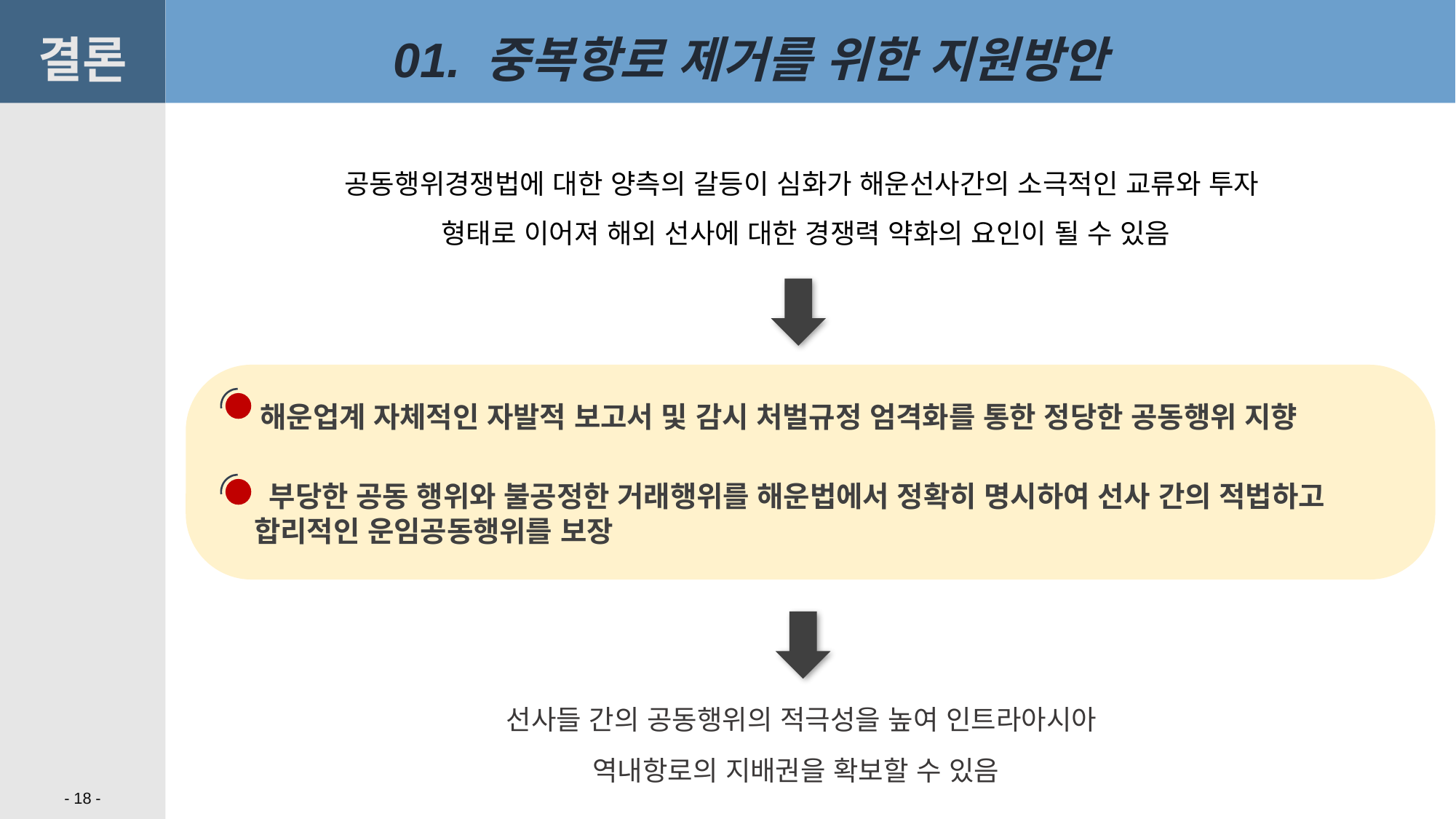

결론
01. 중복항로 제거를 위한 지원방안
결론
공동행위경쟁법에 대한 양측의 갈등이 심화가 해운선사간의 소극적인 교류와 투자
형태로 이어져 해외 선사에 대한 경쟁력 약화의 요인이 될 수 있음

해운업계 자체적인 자발적 보고서 및 감시 처벌규정 엄격화를 통한 정당한 공동행위 지향
 부당한 공동 행위와 불공정한 거래행위를 해운법에서 정확히 명시하여 선사 간의 적법하고 합리적인 운임공동행위를 보장

 선사들 간의 공동행위의 적극성을 높여 인트라아시아
역내항로의 지배권을 확보할 수 있음
- 18 -
(위 내용 풀어서 쓴 내용)
공동행위에 대한 해운법이 개정되면  국적선사들은 합리적인 운임 공동행위로 외국선사와의 치열한 경쟁을 견뎌내고 안정적인 운송서비스를 국내 화주들에게 제공할 수 있다
먼저 해운업계 자체적으로 공동행위에 대한 자발적인보고와 감시 처벌규정을 엄격히 하여 정당한 공동행위를 지향할 수 있게 해야한다.
----------------------------------------
(추가)
따라서 현 논쟁에서 공정거래법에서 규율하고자 하는 부당한 공동행위와 불공정한 거래행위를 해운법에서 더 명확하게 한다면 차후 이러한 갈등을 예방할 수 있을 것이고,
선사들 간의 공동행위의 적극성을 높여 인트라아시아 역내항로의 지배권을 가져올 수 있을 것이다.